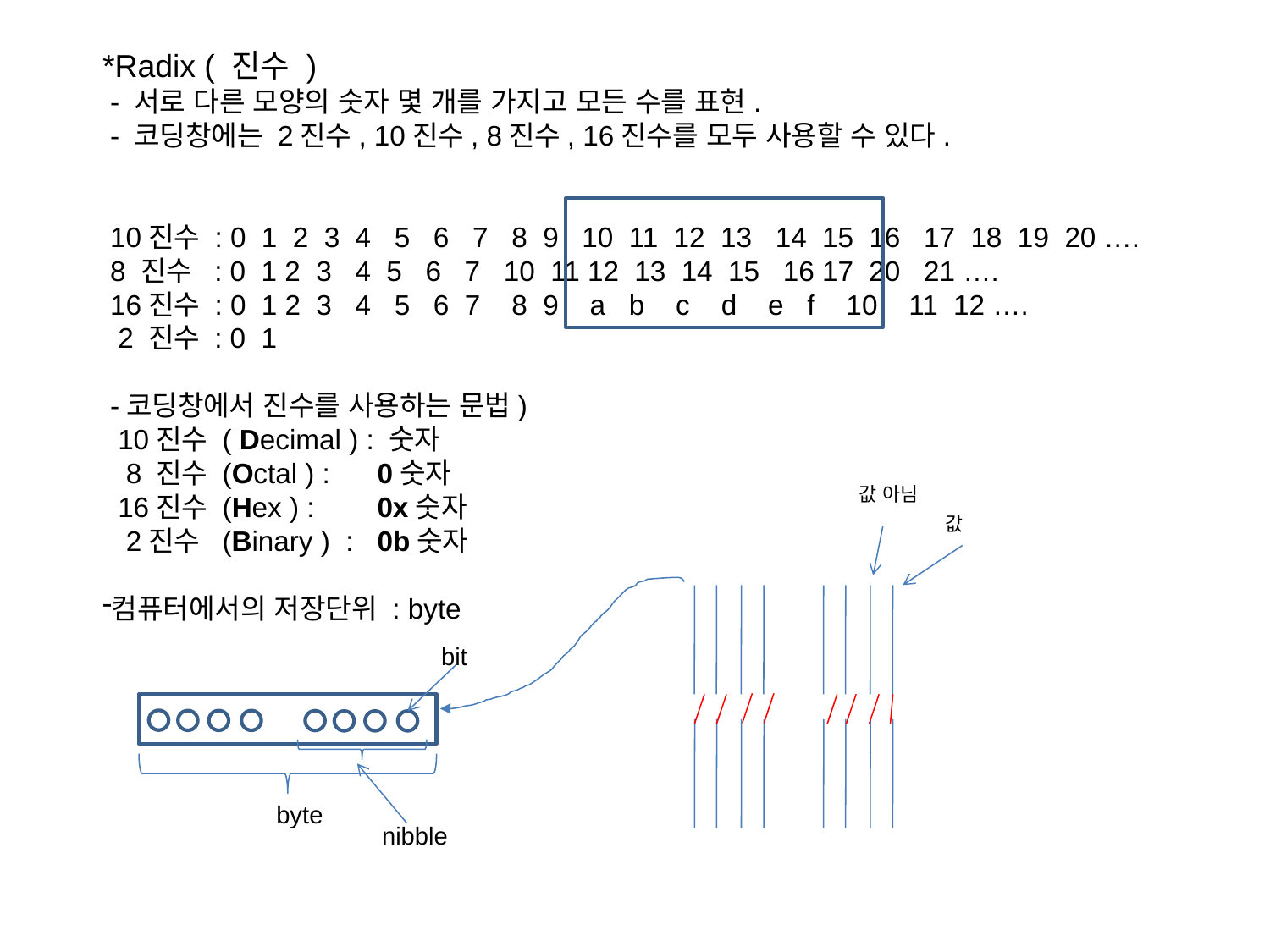

*Radix ( 진수 )
 - 서로 다른 모양의 숫자 몇 개를 가지고 모든 수를 표현.
 - 코딩창에는 2진수, 10진수, 8진수, 16진수를 모두 사용할 수 있다.

 10진수 : 0  1  2  3  4   5   6   7   8  9   10  11  12  13   14  15  16   17  18  19  20 ….
 8 진수  : 0  1 2  3   4  5   6   7   10  11 12  13  14  15   16 17  20   21 ….
 16진수 : 0  1 2  3   4   5   6  7    8  9    a   b    c    d    e   f    10    11  12 ….
  2 진수 : 0  1

 -코딩창에서 진수를 사용하는 문법)
  10진수 ( Decimal ) : 숫자
   8 진수 (Octal ) :      0숫자
  16진수 (Hex ) :        0x숫자
   2진수  (Binary )  :   0b숫자

컴퓨터에서의 저장단위 : byte

값 아님
값

bit

byte
nibble